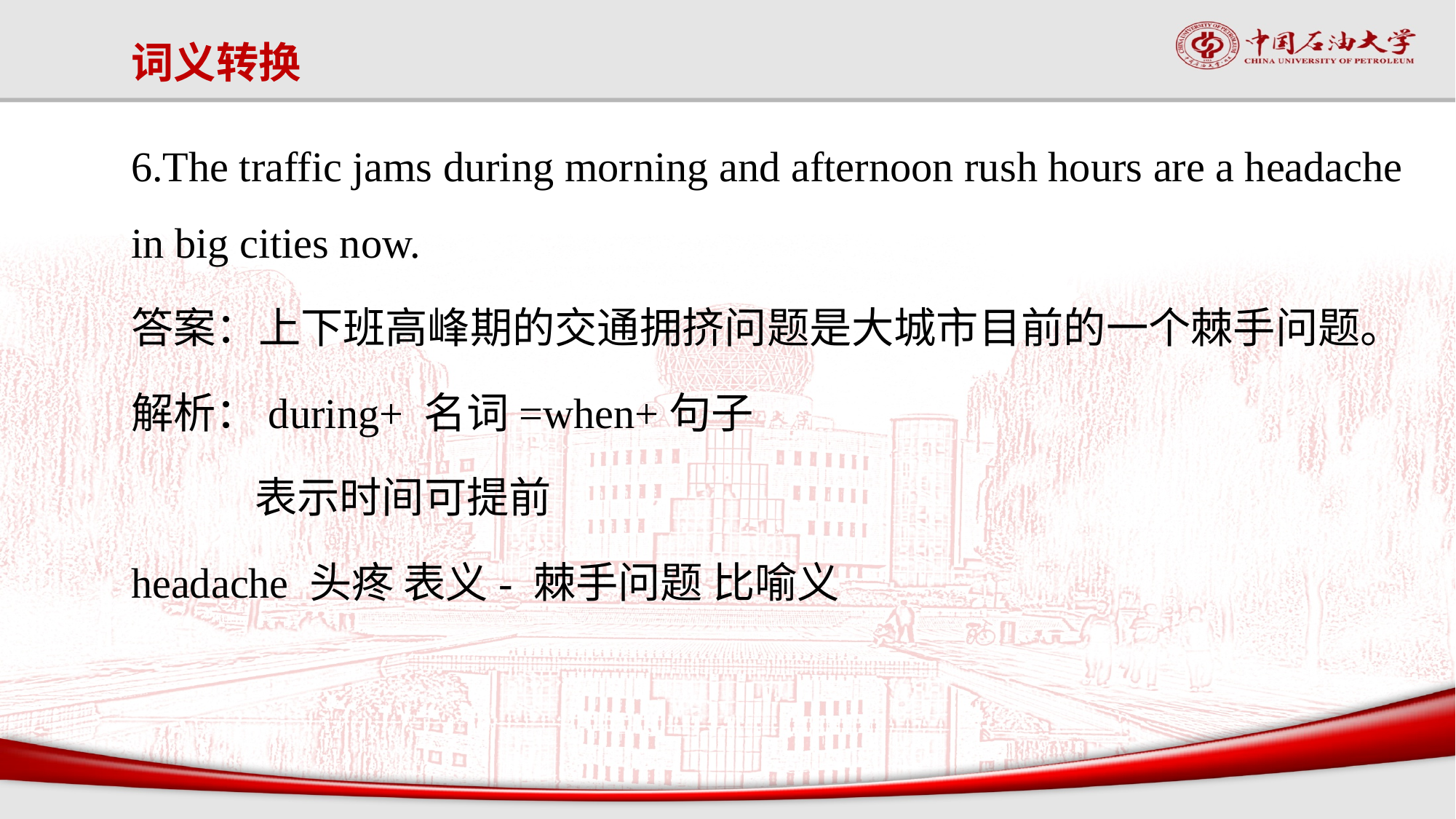

#
词义转换
6.The traffic jams during morning and afternoon rush hours are a headache in big cities now.
答案：上下班高峰期的交通拥挤问题是大城市目前的一个棘手问题。
解析：during+ 名词=when+句子
            表示时间可提前
headache 头疼 表义- 棘手问题 比喻义